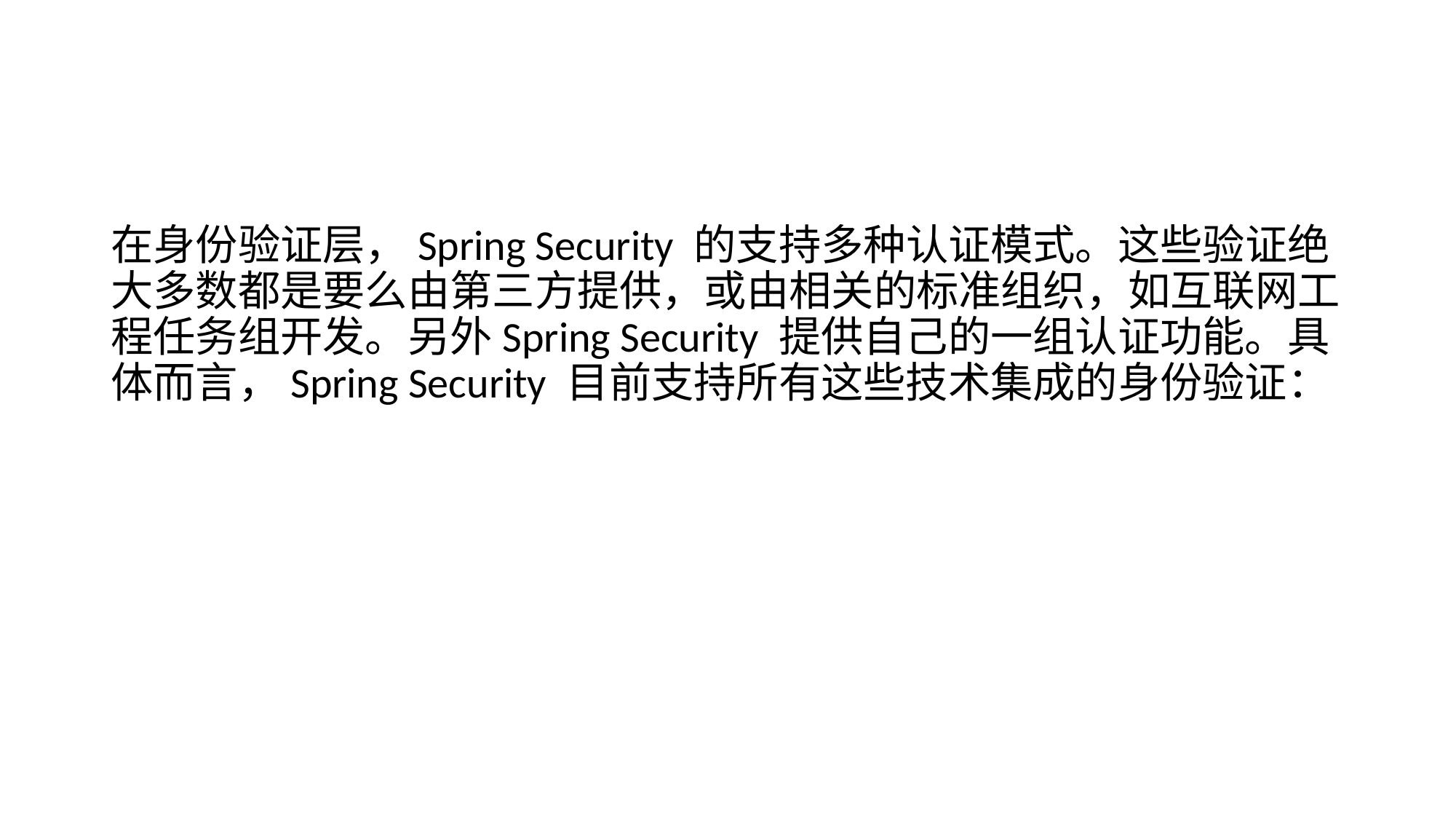

#
在身份验证层，Spring Security 的支持多种认证模式。这些验证绝大多数都是要么由第三方提供，或由相关的标准组织，如互联网工程任务组开发。另外Spring Security 提供自己的一组认证功能。具体而言，Spring Security 目前支持所有这些技术集成的身份验证：